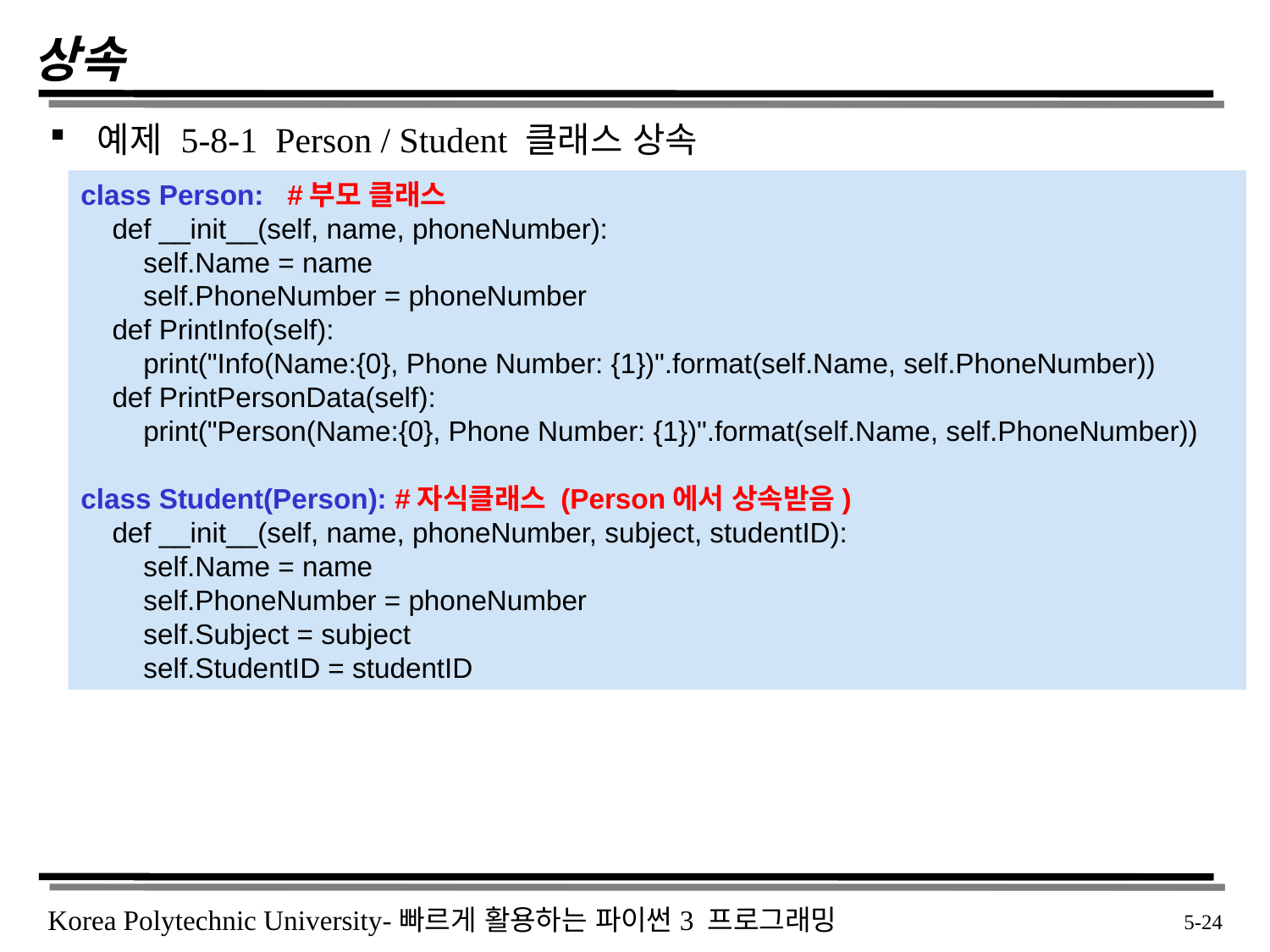

# 상속
예제 5-8-1  Person / Student 클래스 상속

class Person:   #부모 클래스
    def __init__(self, name, phoneNumber):
        self.Name = name
        self.PhoneNumber = phoneNumber
    def PrintInfo(self):
        print("Info(Name:{0}, Phone Number: {1})".format(self.Name, self.PhoneNumber))
    def PrintPersonData(self):
        print("Person(Name:{0}, Phone Number: {1})".format(self.Name, self.PhoneNumber))

class Student(Person): #자식클래스 (Person에서 상속받음)
    def __init__(self, name, phoneNumber, subject, studentID):
        self.Name = name
        self.PhoneNumber = phoneNumber
        self.Subject = subject
        self.StudentID = studentID
 5-24